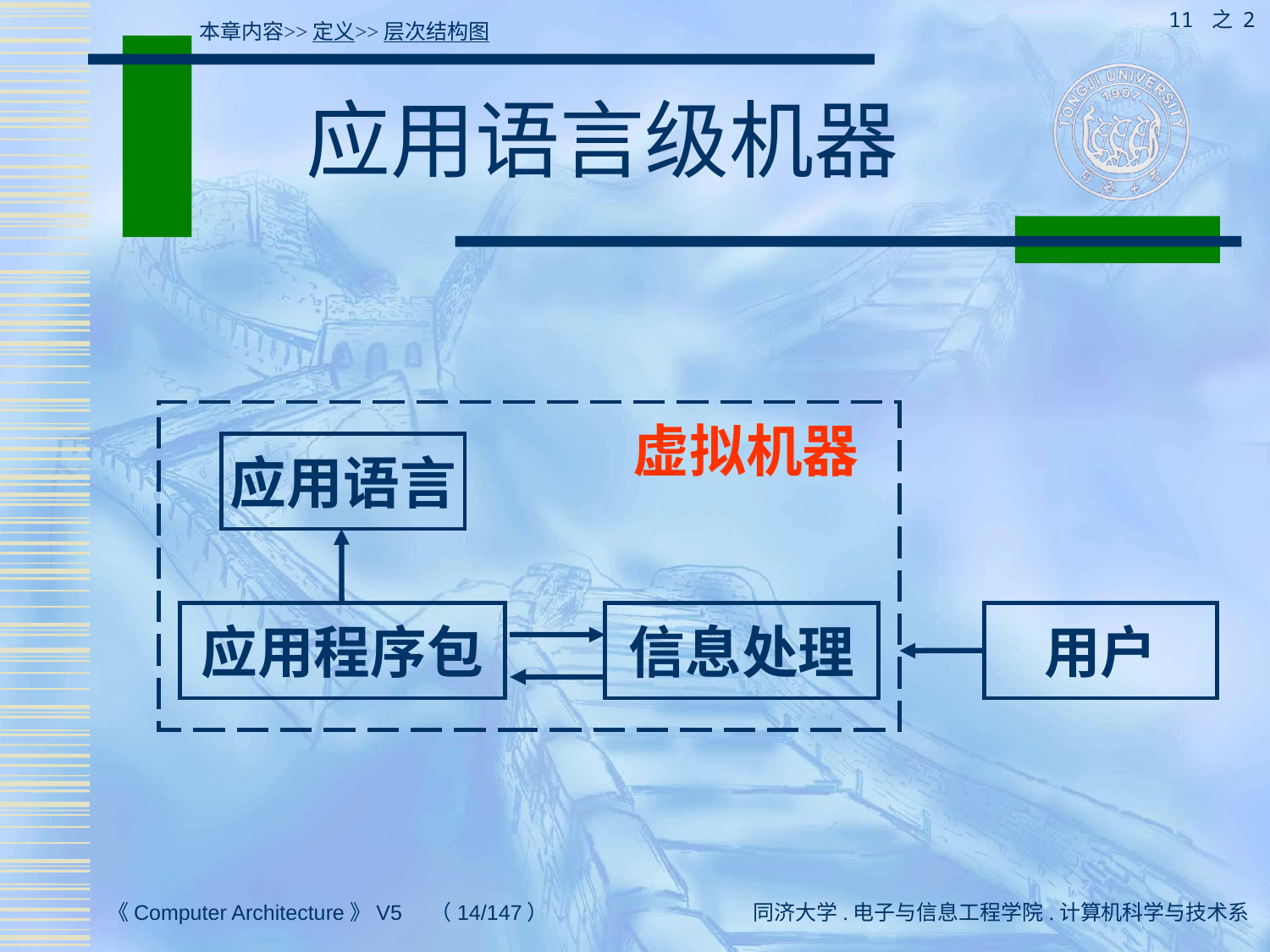

11 之 2
本章内容>>定义>>层次结构图
# 应用语言级机器

虚拟机器
应用语言

应用程序包
信息处理
用户